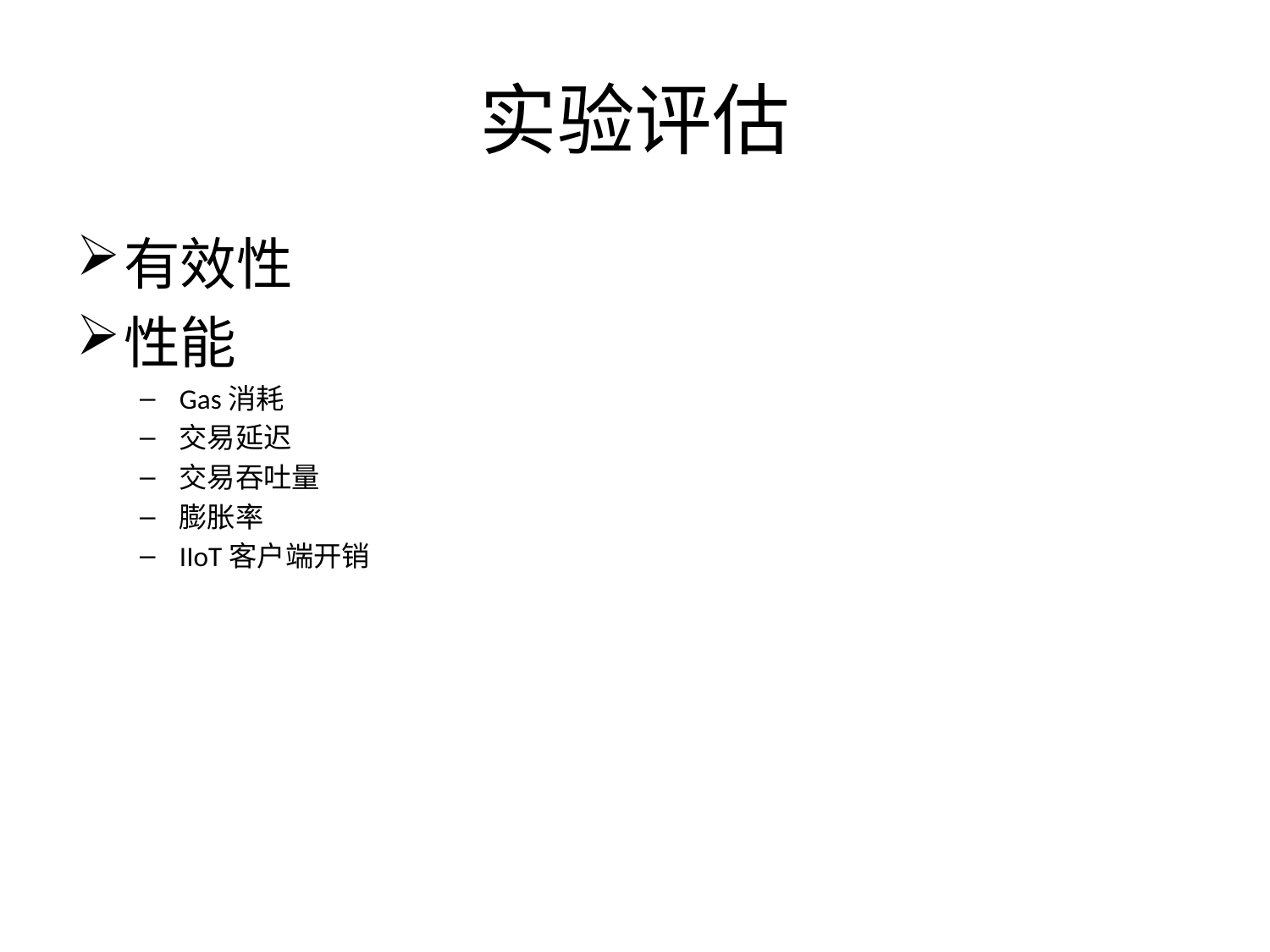

# 实验评估
有效性
性能
Gas消耗
交易延迟
交易吞吐量
膨胀率
IIoT客户端开销